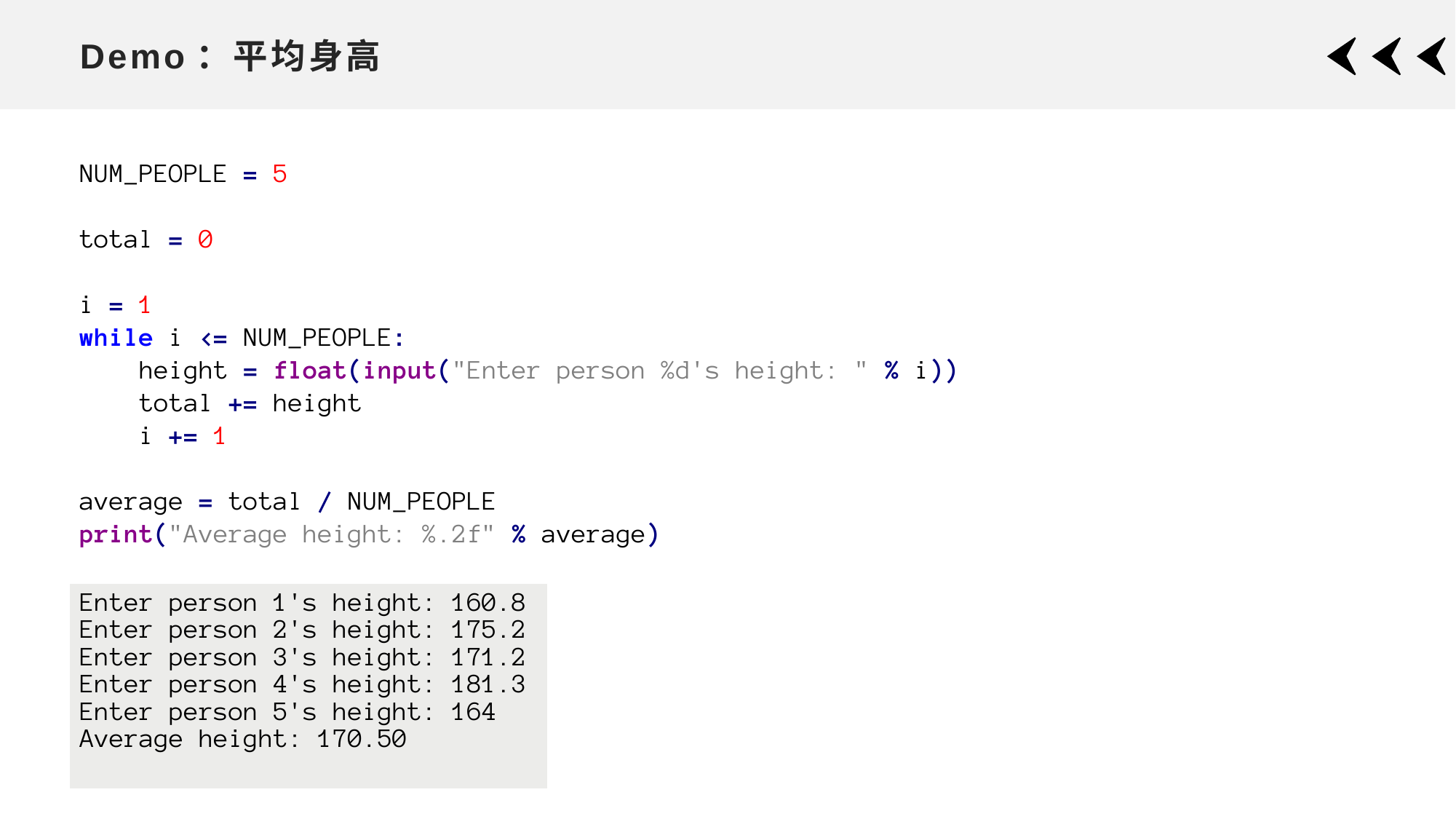

# Demo：平均身高
NUM_PEOPLE = 5

total = 0

i = 1
while i <= NUM_PEOPLE:
    height = float(input("Enter person %d's height: " % i))
    total += height
    i += 1

average = total / NUM_PEOPLE
print("Average height: %.2f" % average)
| Enter person 1's height: 160.8 Enter person 2's height: 175.2 Enter person 3's height: 171.2 Enter person 4's height: 181.3 Enter person 5's height: 164 Average height: 170.50 |
| --- |